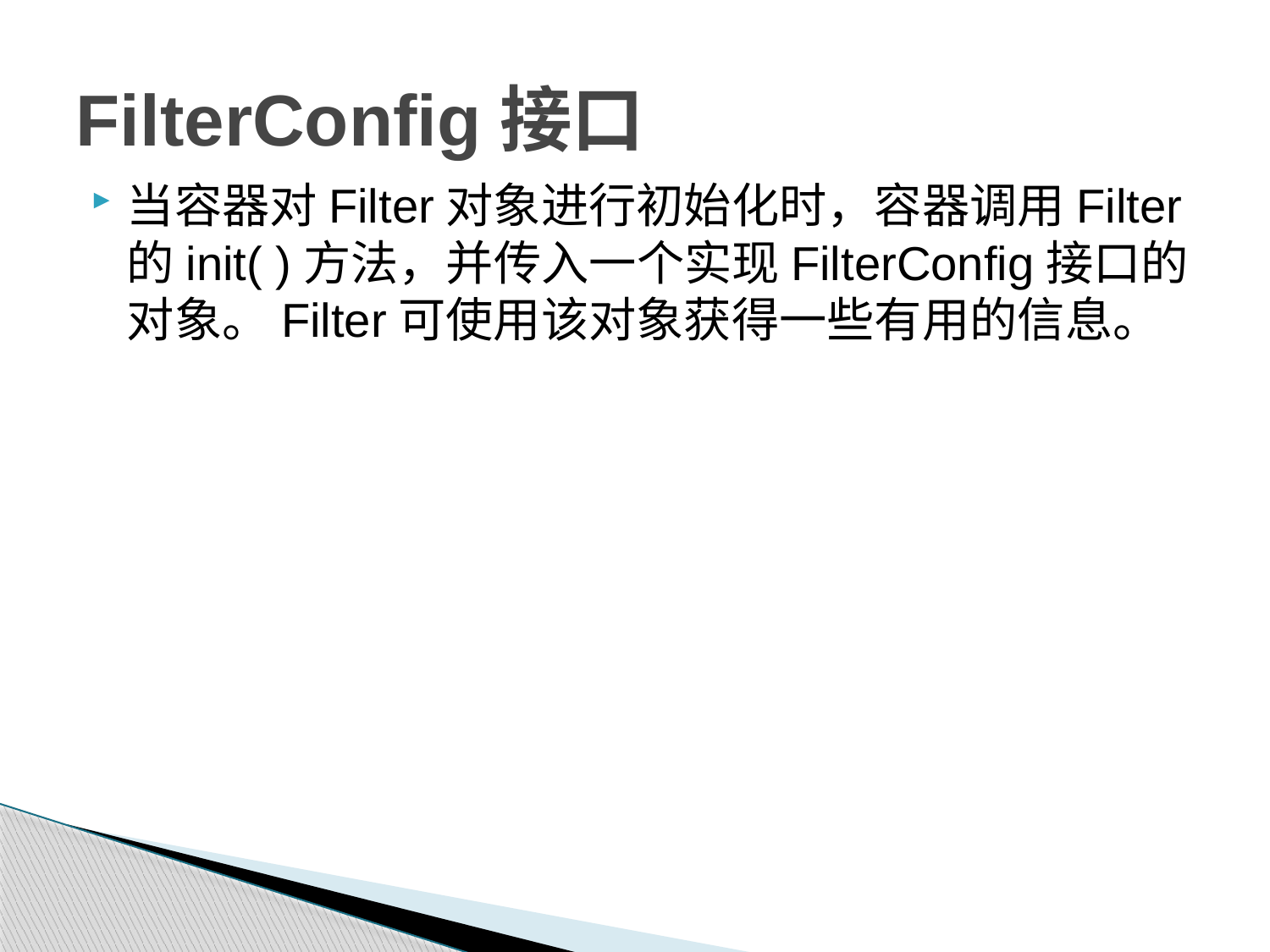

# FilterConfig接口
当容器对Filter对象进行初始化时，容器调用Filter的init( )方法，并传入一个实现FilterConfig接口的对象。Filter可使用该对象获得一些有用的信息。